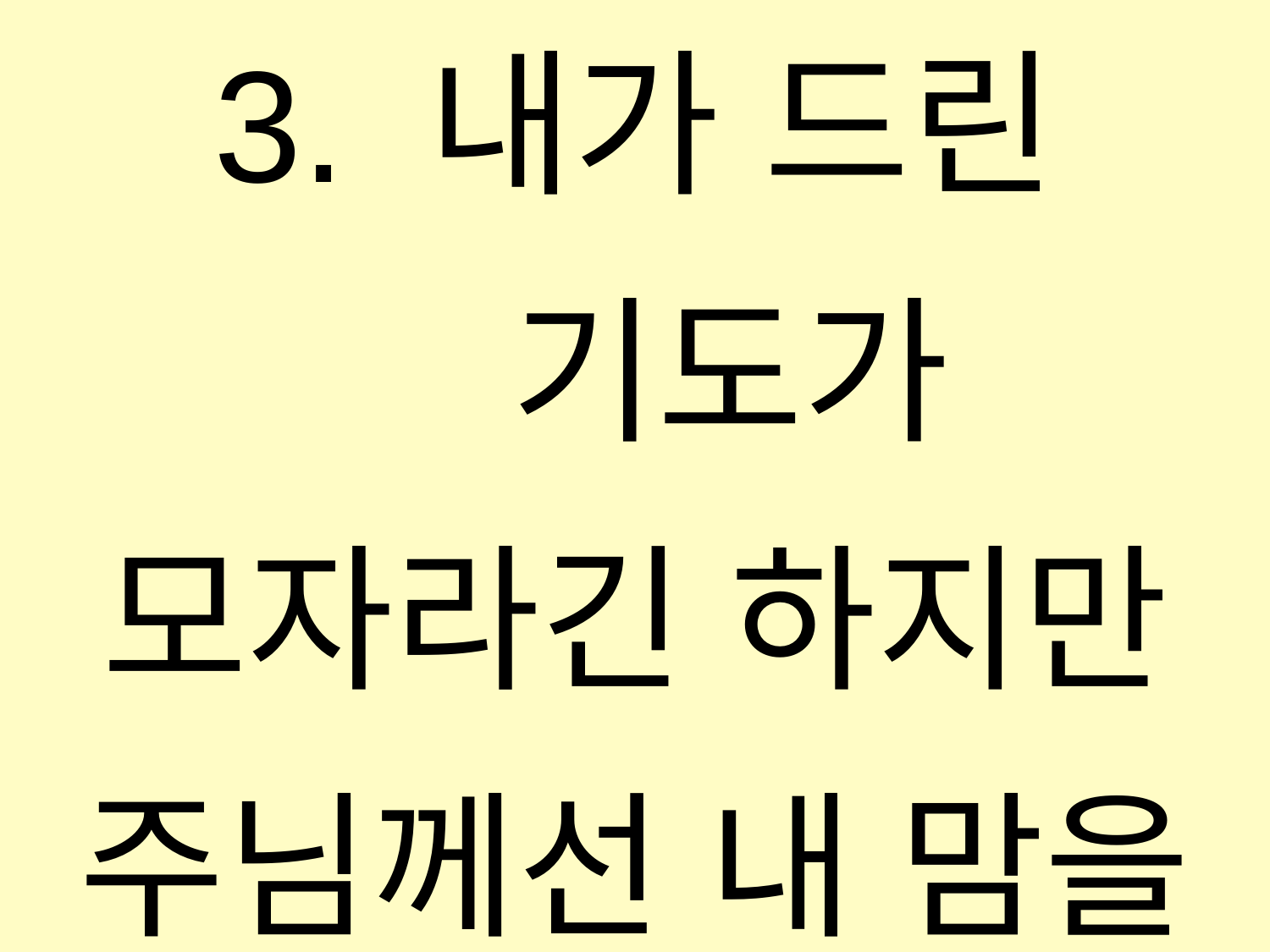

3. 내가 드린 기도가
모자라긴 하지만
주님께선 내 맘을
자세하게 아시죠